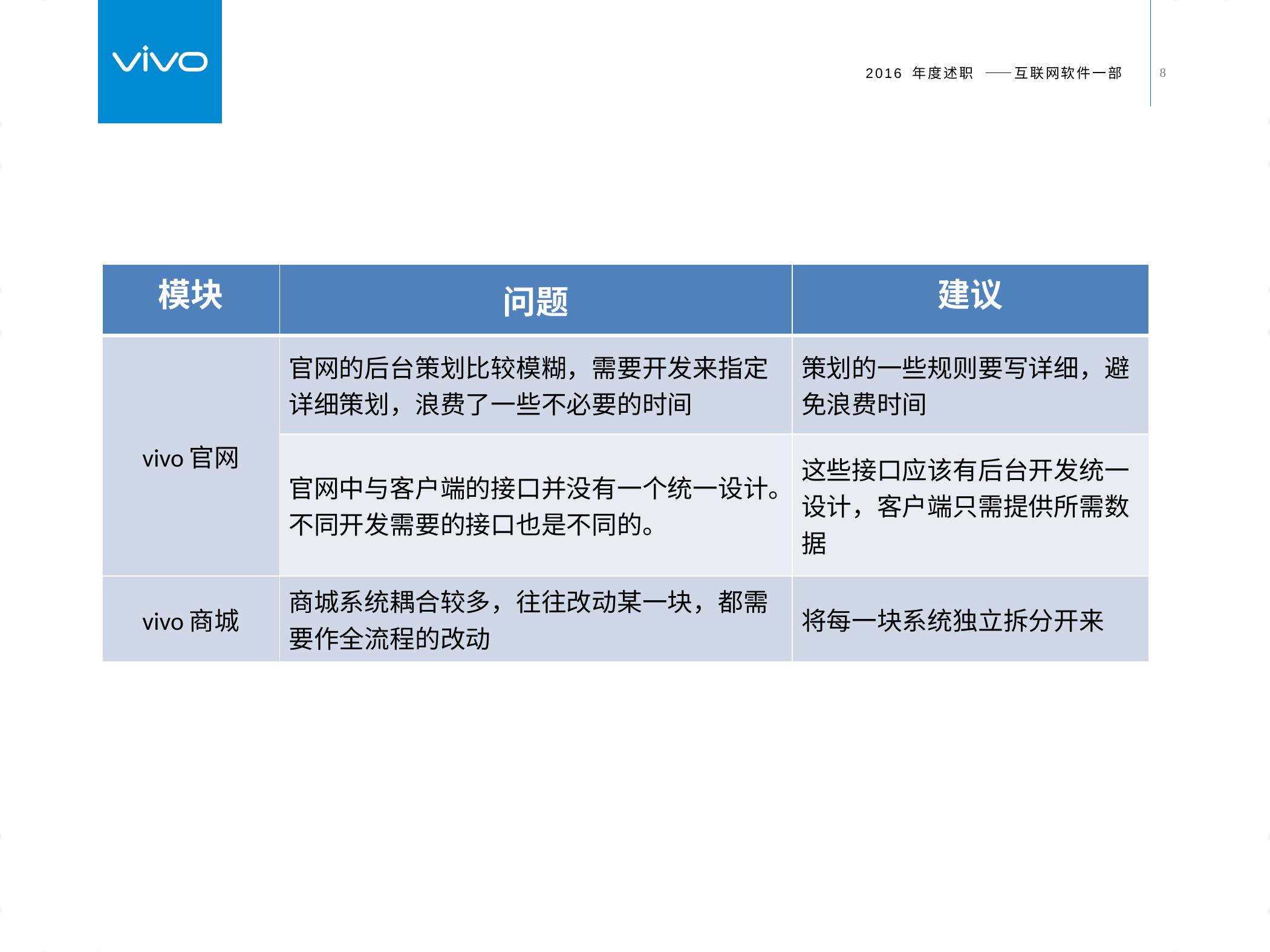

| 模块 | 问题 | 建议 |
| --- | --- | --- |
| vivo官网 | 官网的后台策划比较模糊，需要开发来指定详细策划，浪费了一些不必要的时间 | 策划的一些规则要写详细，避免浪费时间 |
|  | 官网中与客户端的接口并没有一个统一设计。不同开发需要的接口也是不同的。 | 这些接口应该有后台开发统一设计，客户端只需提供所需数据 |
| vivo商城 | 商城系统耦合较多，往往改动某一块，都需要作全流程的改动 | 将每一块系统独立拆分开来 |